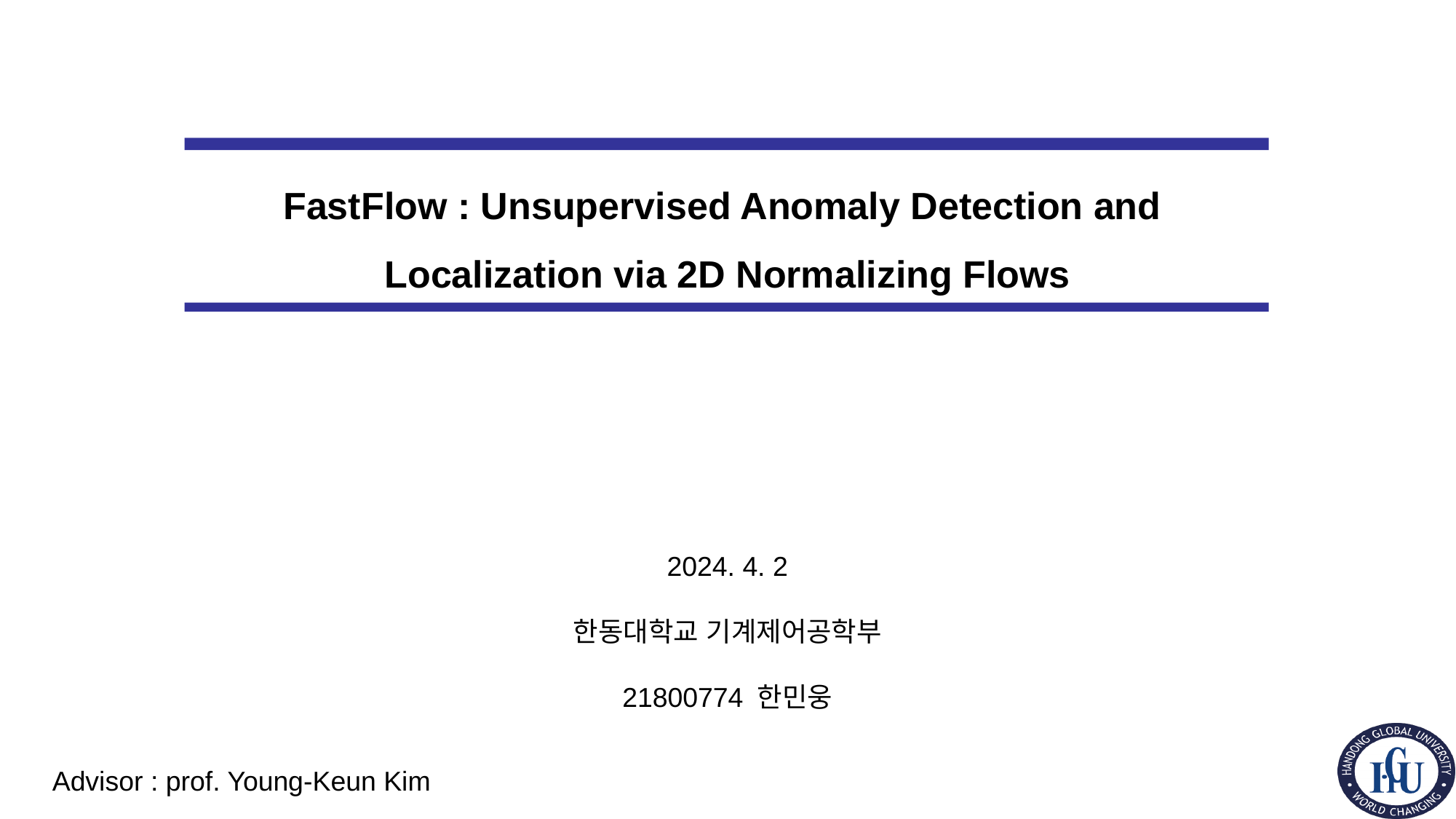

FastFlow : Unsupervised Anomaly Detection and
Localization via 2D Normalizing Flows
2024. 4. 2
한동대학교 기계제어공학부
21800774 한민웅
Advisor : prof. Young-Keun Kim